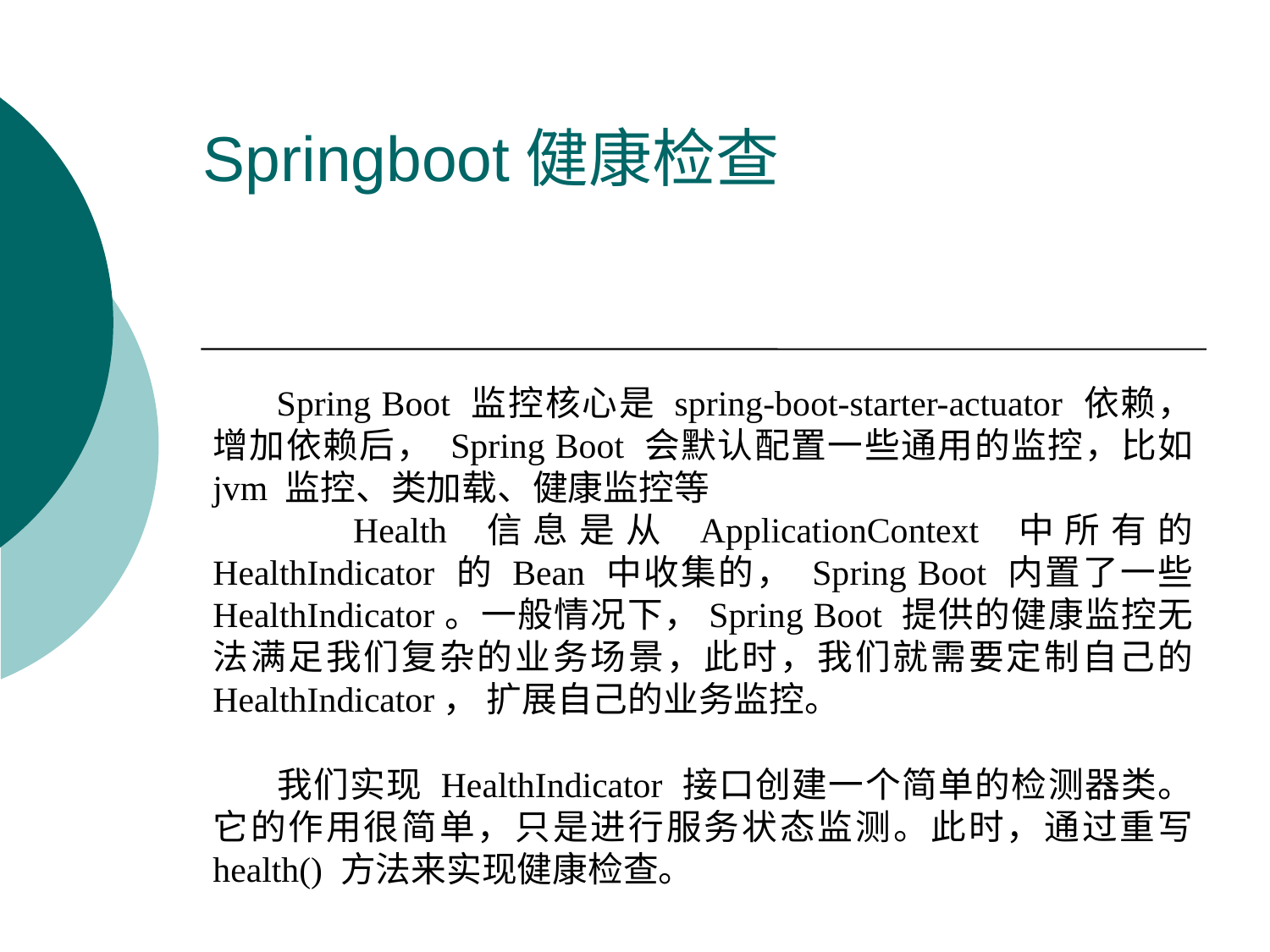

# Springboot健康检查
      Spring Boot 监控核心是 spring-boot-starter-actuator 依赖，增加依赖后， Spring Boot 会默认配置一些通用的监控，比如 jvm 监控、类加载、健康监控等
       Health 信息是从 ApplicationContext 中所有的 HealthIndicator 的 Bean 中收集的， Spring Boot 内置了一些 HealthIndicator。一般情况下，Spring Boot 提供的健康监控无法满足我们复杂的业务场景，此时，我们就需要定制自己的 HealthIndicator， 扩展自己的业务监控。

      我们实现 HealthIndicator 接口创建一个简单的检测器类。它的作用很简单，只是进行服务状态监测。此时，通过重写 health() 方法来实现健康检查。